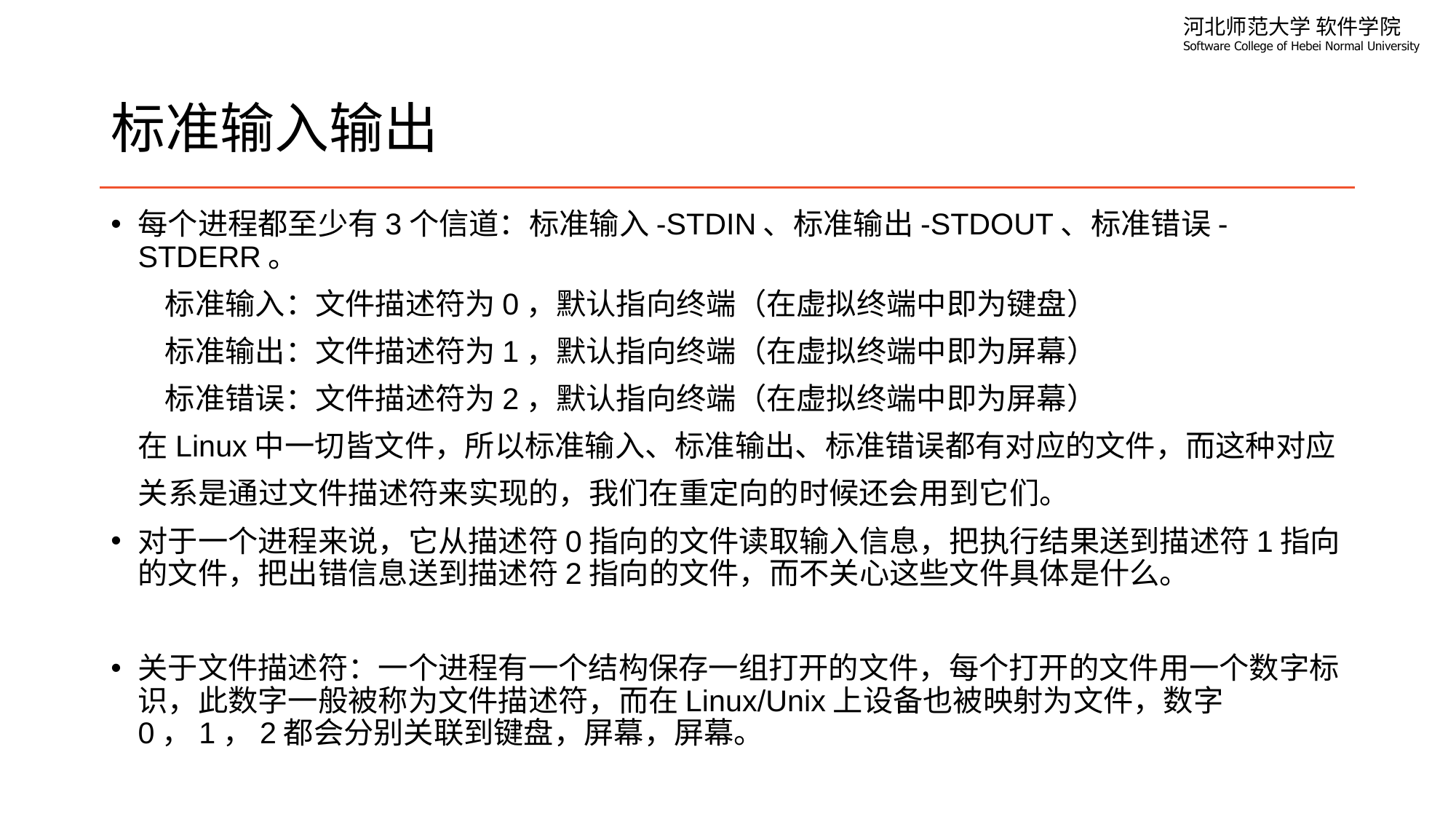

# 标准输入输出
每个进程都至少有3个信道：标准输入-STDIN、标准输出-STDOUT、标准错误-STDERR。
       标准输入：文件描述符为0，默认指向终端（在虚拟终端中即为键盘）
       标准输出：文件描述符为1，默认指向终端（在虚拟终端中即为屏幕）
       标准错误：文件描述符为2，默认指向终端（在虚拟终端中即为屏幕）
   在Linux中一切皆文件，所以标准输入、标准输出、标准错误都有对应的文件，而这种对应
   关系是通过文件描述符来实现的，我们在重定向的时候还会用到它们。
对于一个进程来说，它从描述符0指向的文件读取输入信息，把执行结果送到描述符1指向的文件，把出错信息送到描述符2指向的文件，而不关心这些文件具体是什么。

关于文件描述符：一个进程有一个结构保存一组打开的文件，每个打开的文件用一个数字标识，此数字一般被称为文件描述符，而在Linux/Unix上设备也被映射为文件，数字0，1，2都会分别关联到键盘，屏幕，屏幕。